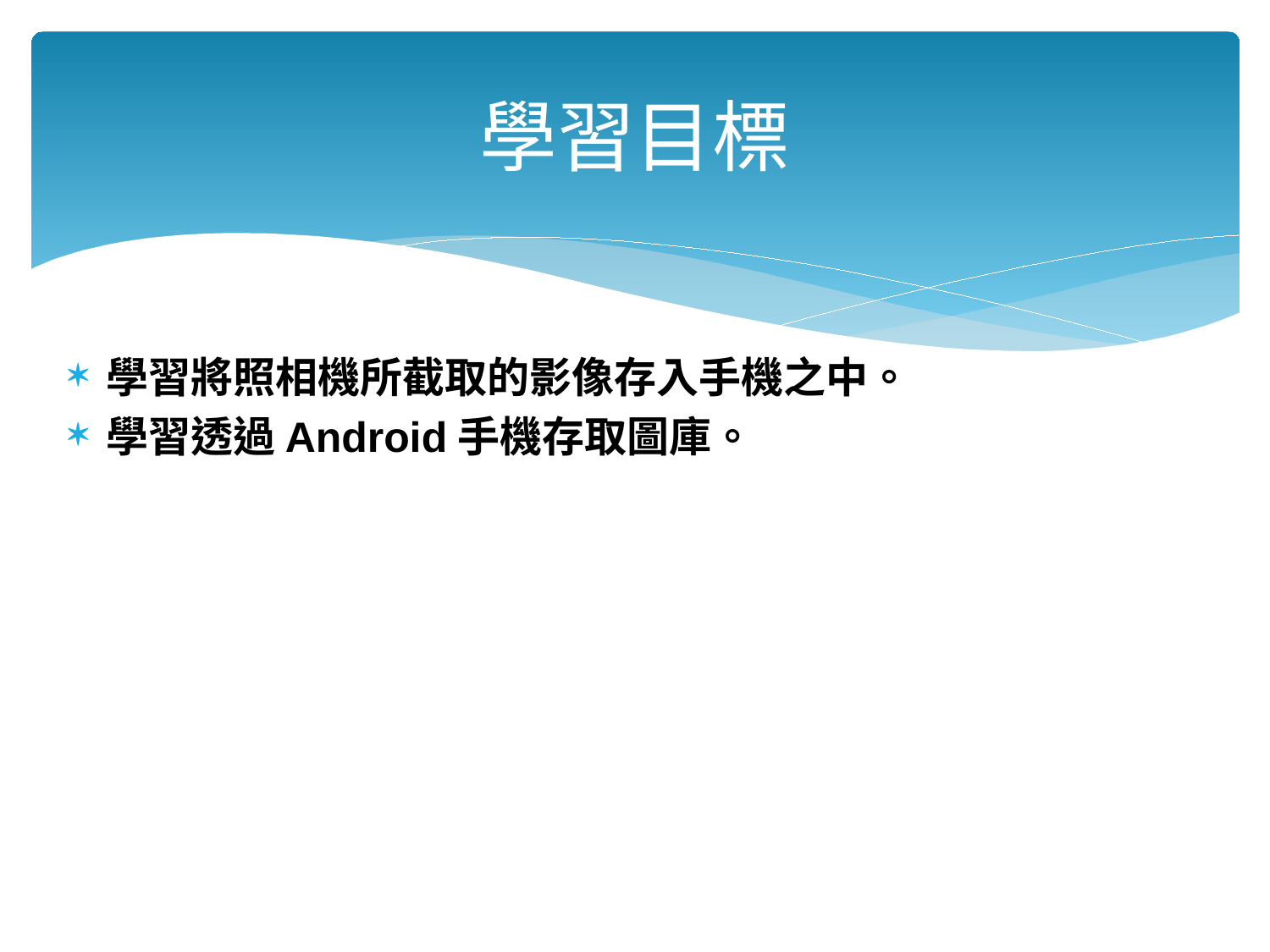

# 學習目標
學習將照相機所截取的影像存入手機之中。
學習透過Android手機存取圖庫。